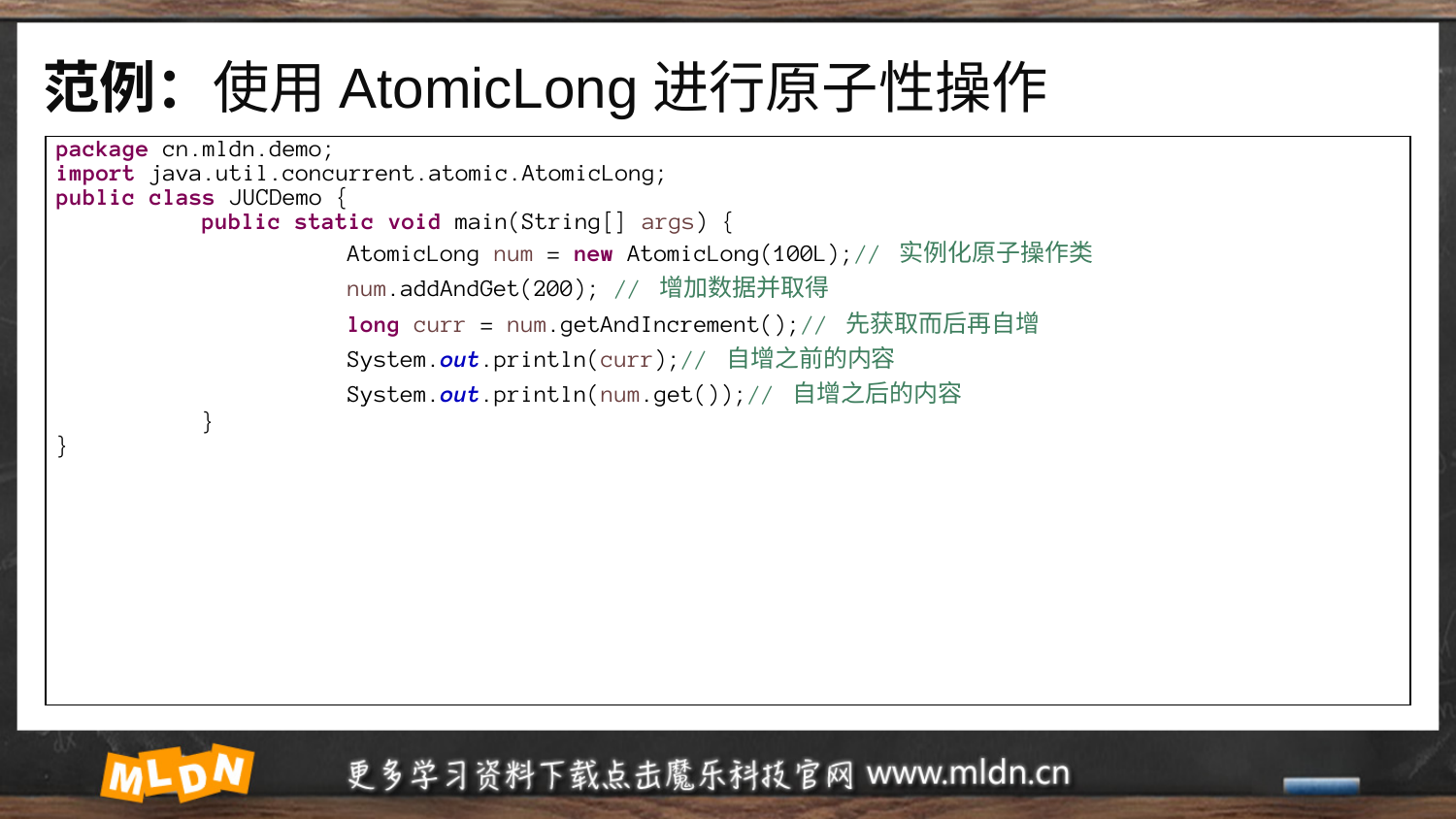

# 范例：使用AtomicLong进行原子性操作
| package cn.mldn.demo; import java.util.concurrent.atomic.AtomicLong; public class JUCDemo { public static void main(String[] args) { AtomicLong num = new AtomicLong(100L);// 实例化原子操作类 num.addAndGet(200); // 增加数据并取得 long curr = num.getAndIncrement();// 先获取而后再自增 System.out.println(curr);// 自增之前的内容 System.out.println(num.get());// 自增之后的内容 } } |
| --- |